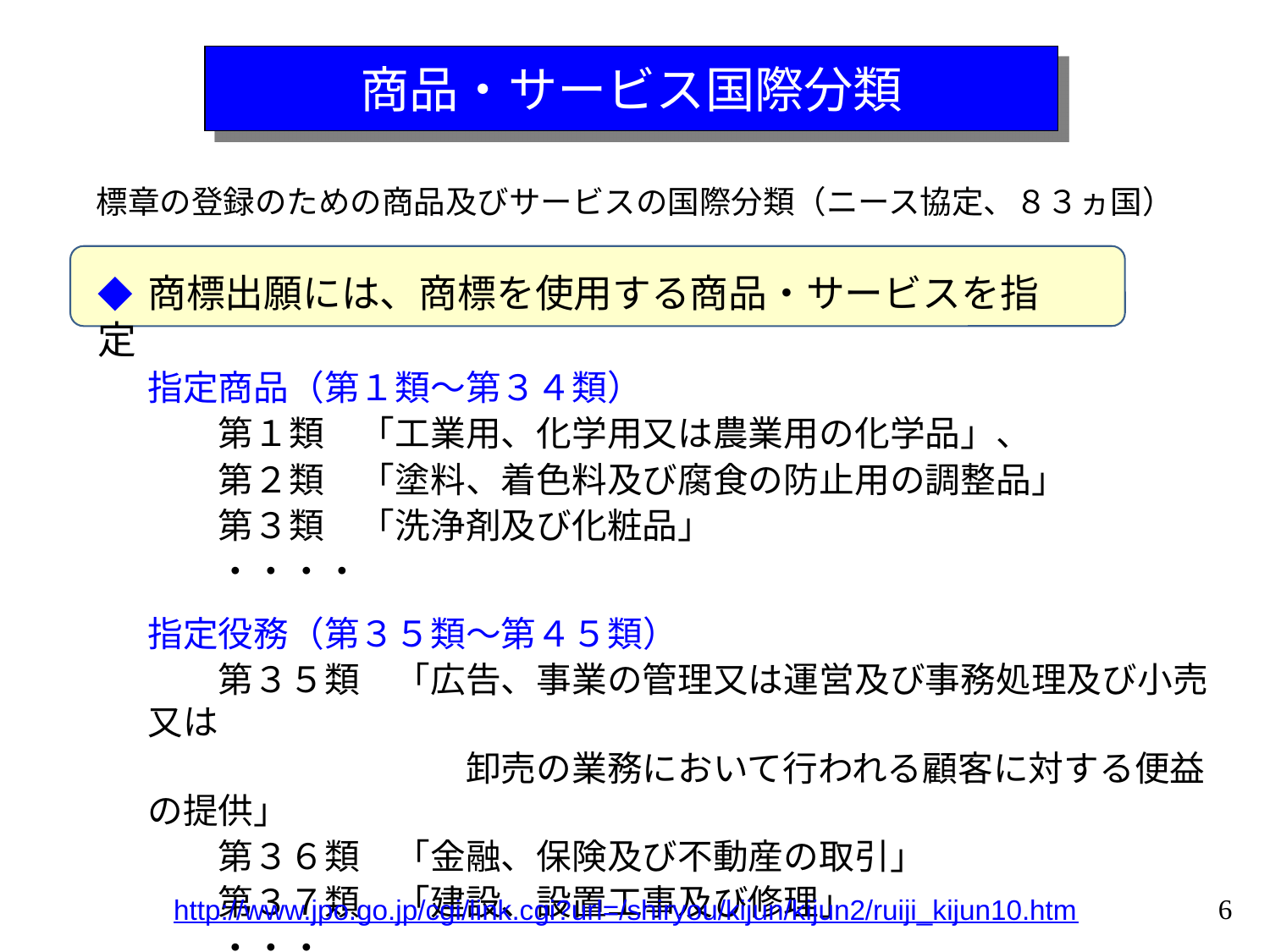

商品・サービス国際分類
標章の登録のための商品及びサービスの国際分類（ニース協定、８３ヵ国）

◆ 商標出願には、商標を使用する商品・サービスを指定
指定商品（第１類～第３４類）
　　第１類　「工業用、化学用又は農業用の化学品」、
　　第２類　「塗料、着色料及び腐食の防止用の調整品」
　　第３類　「洗浄剤及び化粧品」
　　・・・・
指定役務（第３５類～第４５類）
　　第３５類　「広告、事業の管理又は運営及び事務処理及び小売又は
　　　　　　　　　卸売の業務において行われる顧客に対する便益の提供」
　　第３６類　「金融、保険及び不動産の取引」
　　第３７類　「建設、設置工事及び修理」
　　・・・
6
http://www.jpo.go.jp/cgi/link.cgi?url=/shiryou/kijun/kijun2/ruiji_kijun10.htm